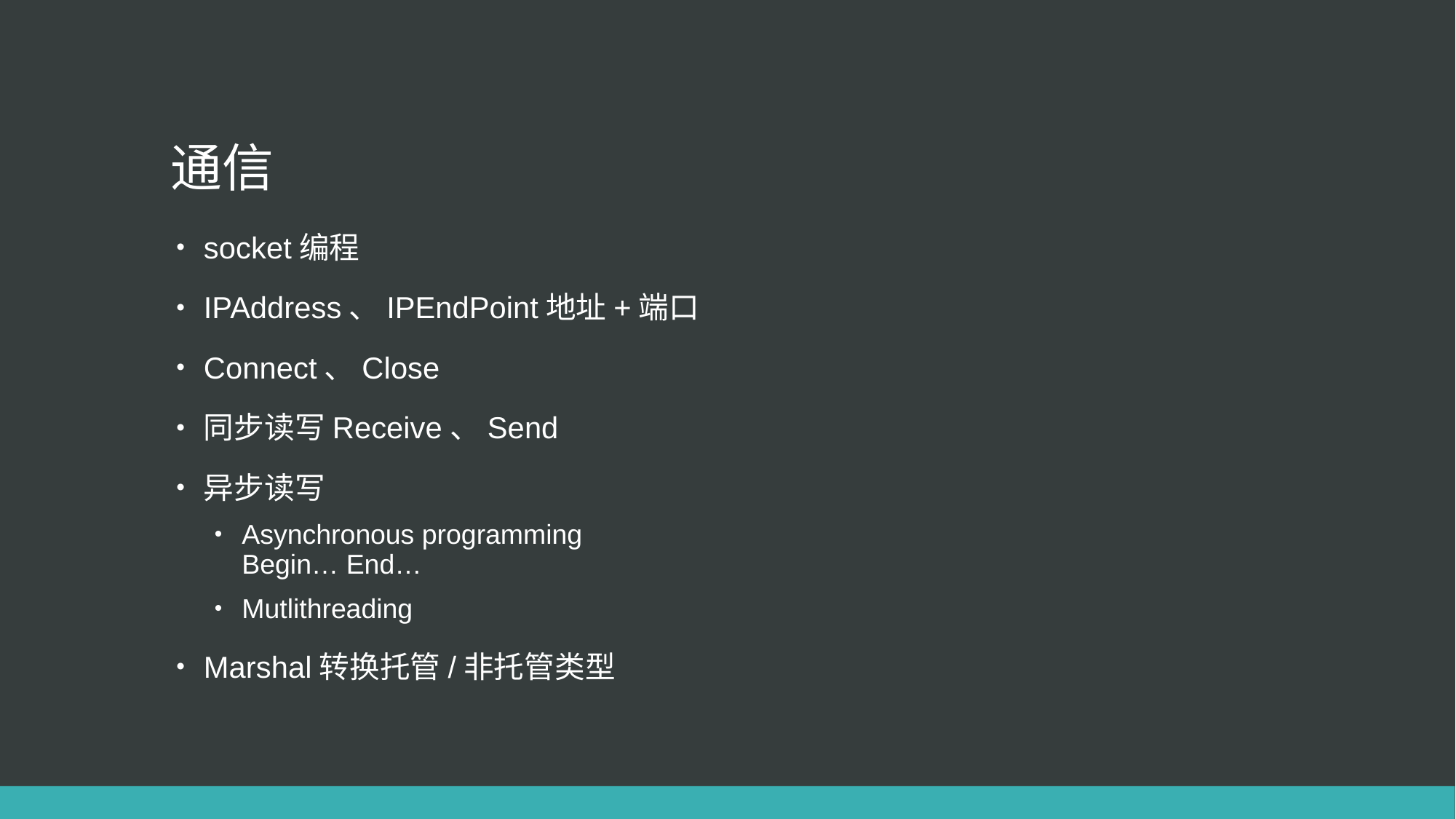

# 通信
socket编程
IPAddress、IPEndPoint地址+端口
Connect、Close
同步读写Receive、Send
异步读写
Asynchronous programming
Begin… End…
Mutlithreading
Marshal转换托管/非托管类型